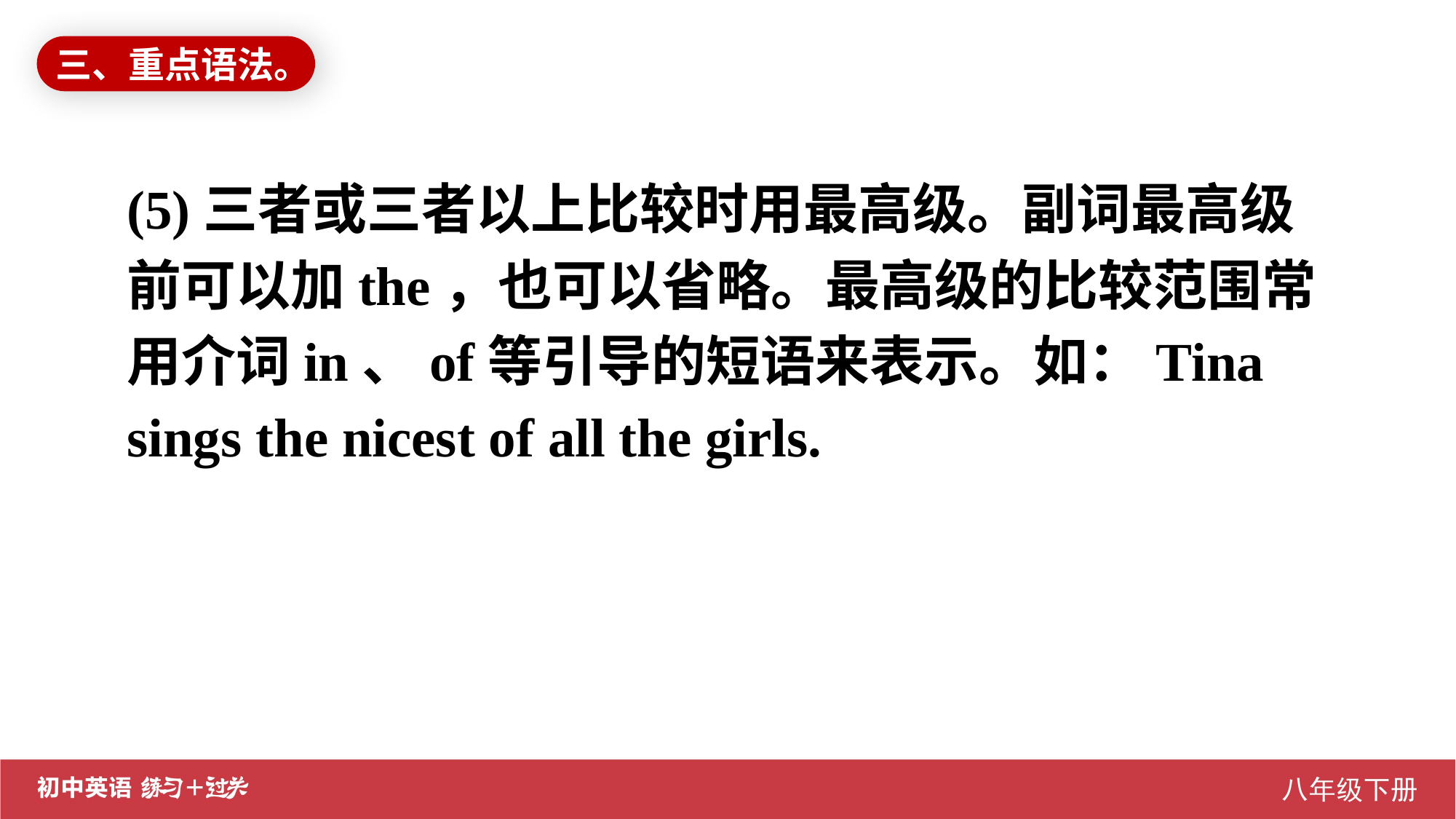

三、重点语法。
(5)三者或三者以上比较时用最高级。副词最高级前可以加the，也可以省略。最高级的比较范围常用介词in、of等引导的短语来表示。如：Tina sings the nicest of all the girls.